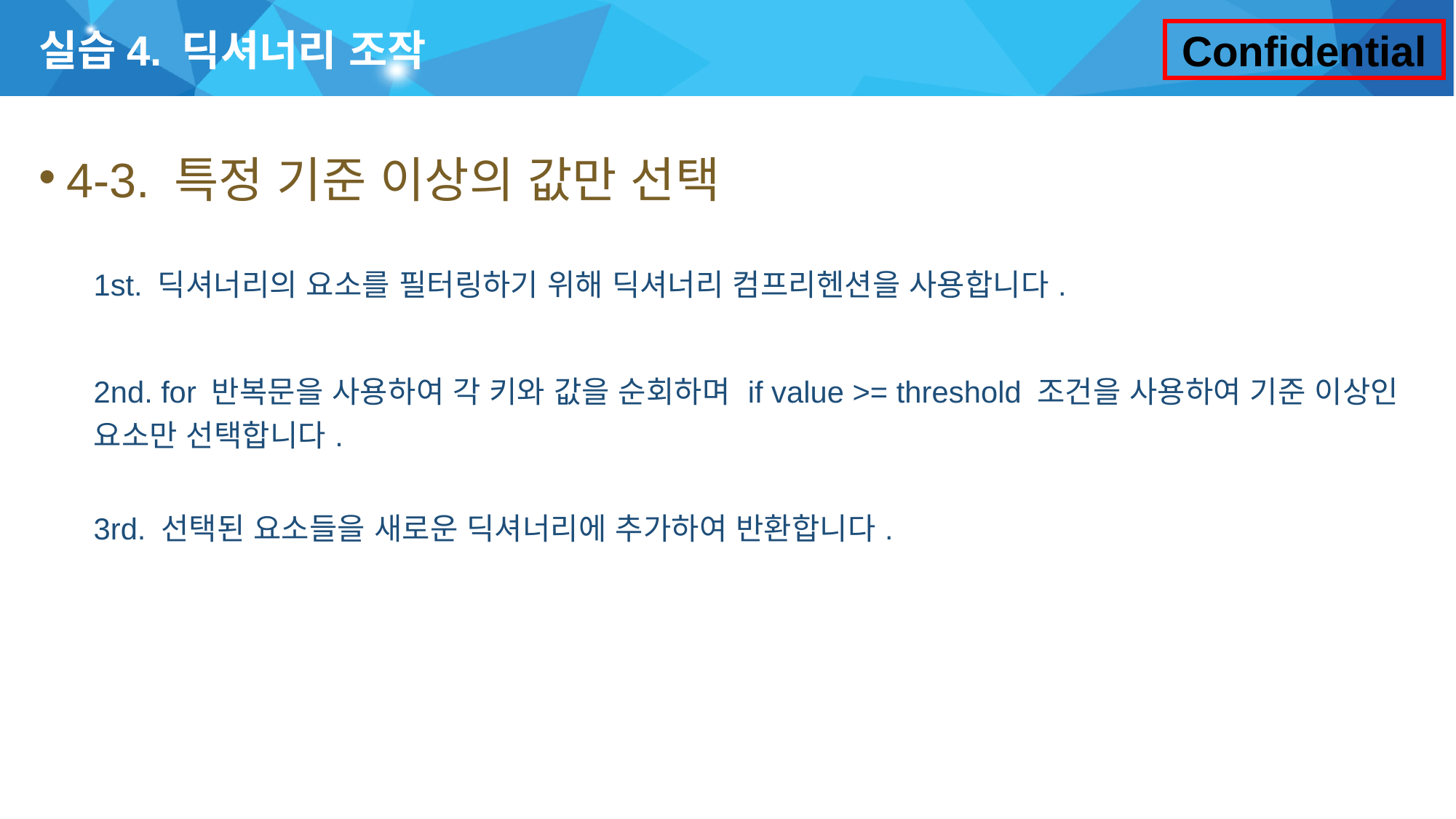

# 실습4. 딕셔너리 조작
4-3. 특정 기준 이상의 값만 선택

1st. 딕셔너리의 요소를 필터링하기 위해 딕셔너리 컴프리헨션을 사용합니다.

2nd. for 반복문을 사용하여 각 키와 값을 순회하며 if value >= threshold 조건을 사용하여 기준 이상인 요소만 선택합니다.

3rd. 선택된 요소들을 새로운 딕셔너리에 추가하여 반환합니다.